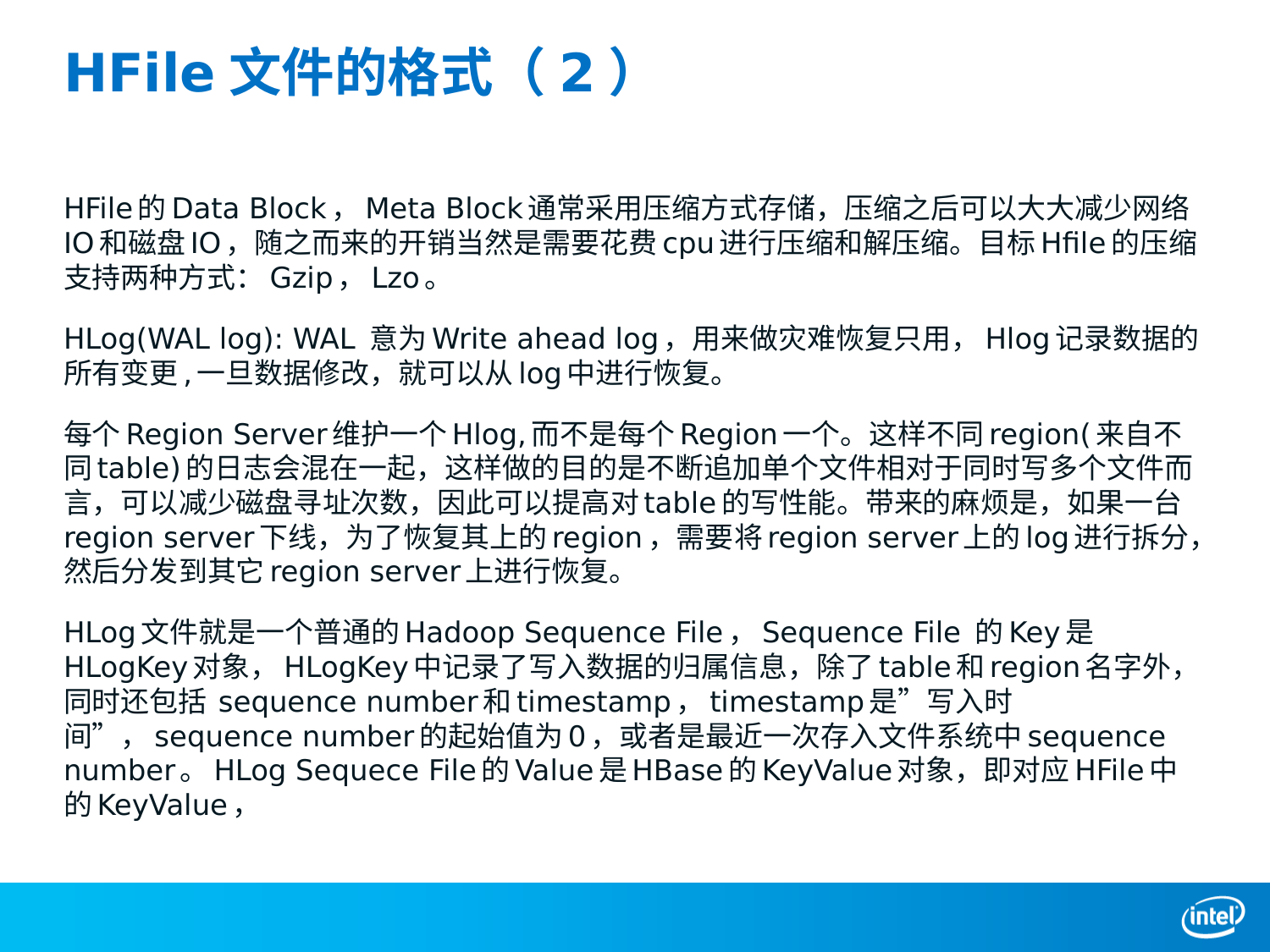

# HFile文件的格式（2）
HFile的Data Block，Meta Block通常采用压缩方式存储，压缩之后可以大大减少网络IO和磁盘IO，随之而来的开销当然是需要花费cpu进行压缩和解压缩。目标Hfile的压缩支持两种方式：Gzip，Lzo。
HLog(WAL log): WAL 意为Write ahead log，用来做灾难恢复只用，Hlog记录数据的所有变更,一旦数据修改，就可以从log中进行恢复。
每个Region Server维护一个Hlog,而不是每个Region一个。这样不同region(来自不同table)的日志会混在一起，这样做的目的是不断追加单个文件相对于同时写多个文件而言，可以减少磁盘寻址次数，因此可以提高对table的写性能。带来的麻烦是，如果一台region server下线，为了恢复其上的region，需要将region server上的log进行拆分，然后分发到其它region server上进行恢复。
HLog文件就是一个普通的Hadoop Sequence File，Sequence File 的Key是HLogKey对象，HLogKey中记录了写入数据的归属信息，除了table和region名字外，同时还包括 sequence number和timestamp，timestamp是”写入时间”，sequence number的起始值为0，或者是最近一次存入文件系统中sequence number。HLog Sequece File的Value是HBase的KeyValue对象，即对应HFile中的KeyValue，